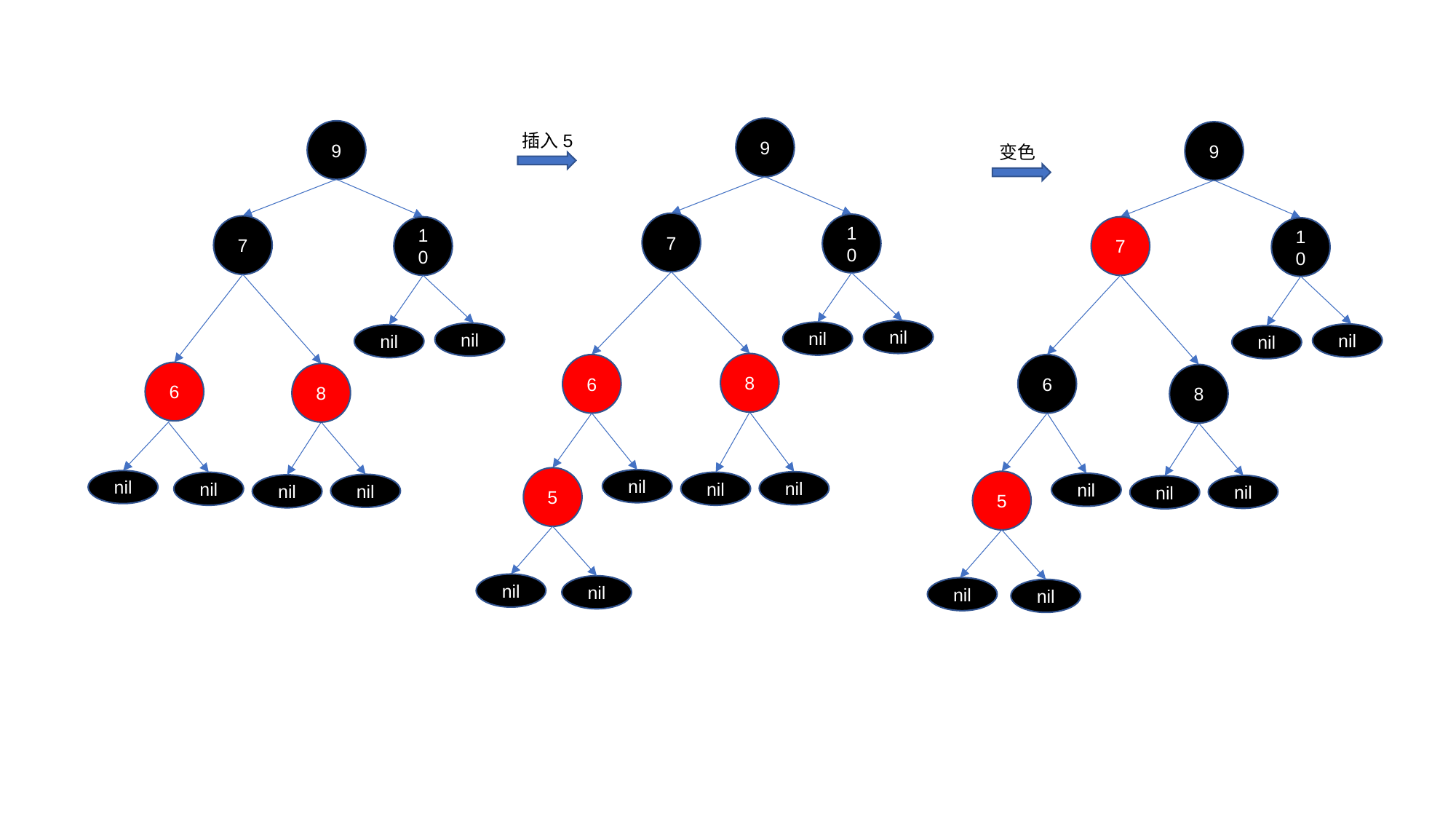

9
9
9
 插入5
 变色

7
10
7
10
7
10
nil
nil
nil
nil
nil
nil
8
6
6
6
8
8
5
nil
nil
5
nil
nil
nil
nil
nil
nil
nil
nil
nil
nil
nil
nil